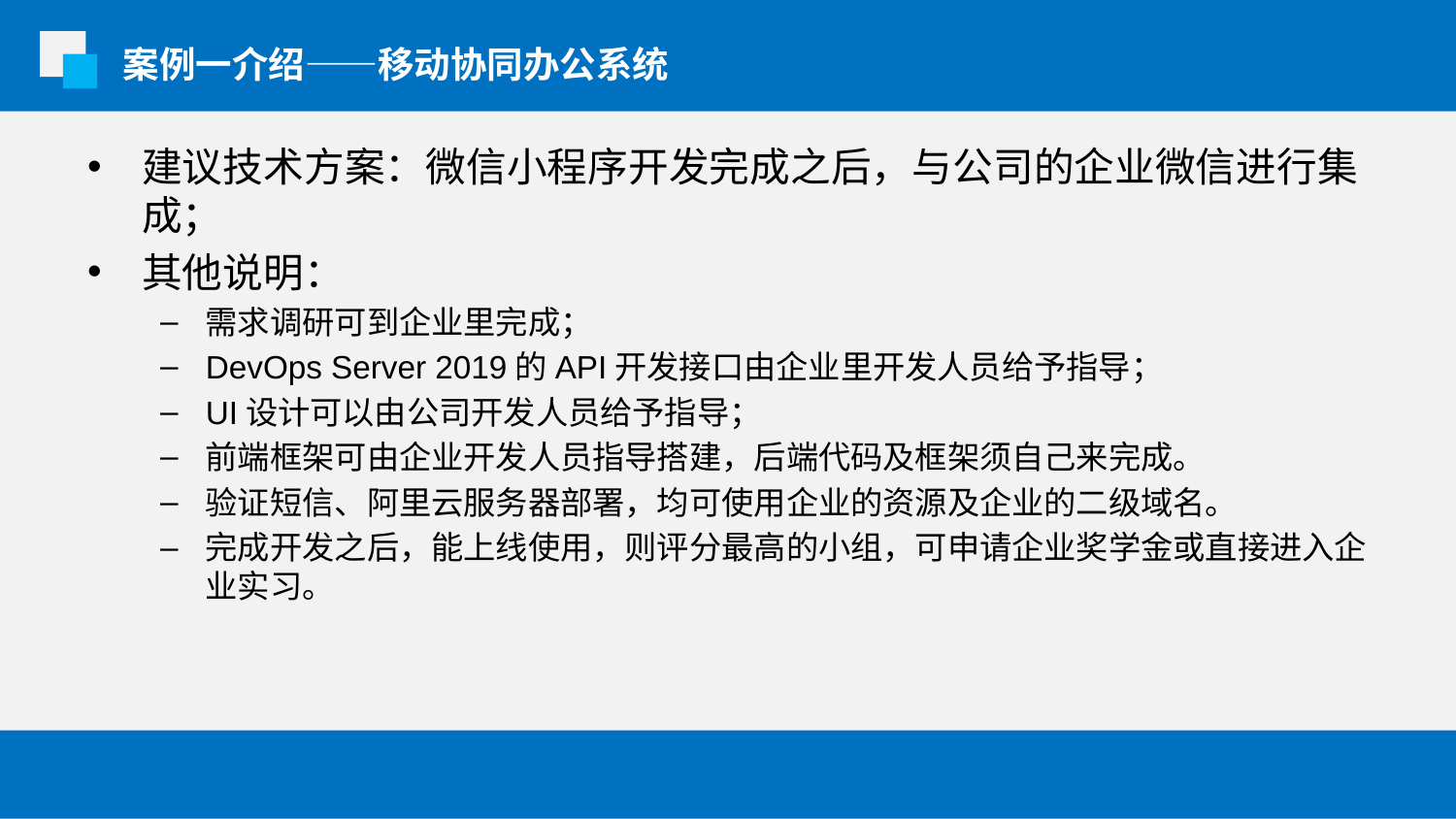

案例一介绍——移动协同办公系统

建议技术方案：微信小程序开发完成之后，与公司的企业微信进行集成；
其他说明：
需求调研可到企业里完成；
DevOps Server 2019的API开发接口由企业里开发人员给予指导；
UI设计可以由公司开发人员给予指导；
前端框架可由企业开发人员指导搭建，后端代码及框架须自己来完成。
验证短信、阿里云服务器部署，均可使用企业的资源及企业的二级域名。
完成开发之后，能上线使用，则评分最高的小组，可申请企业奖学金或直接进入企业实习。